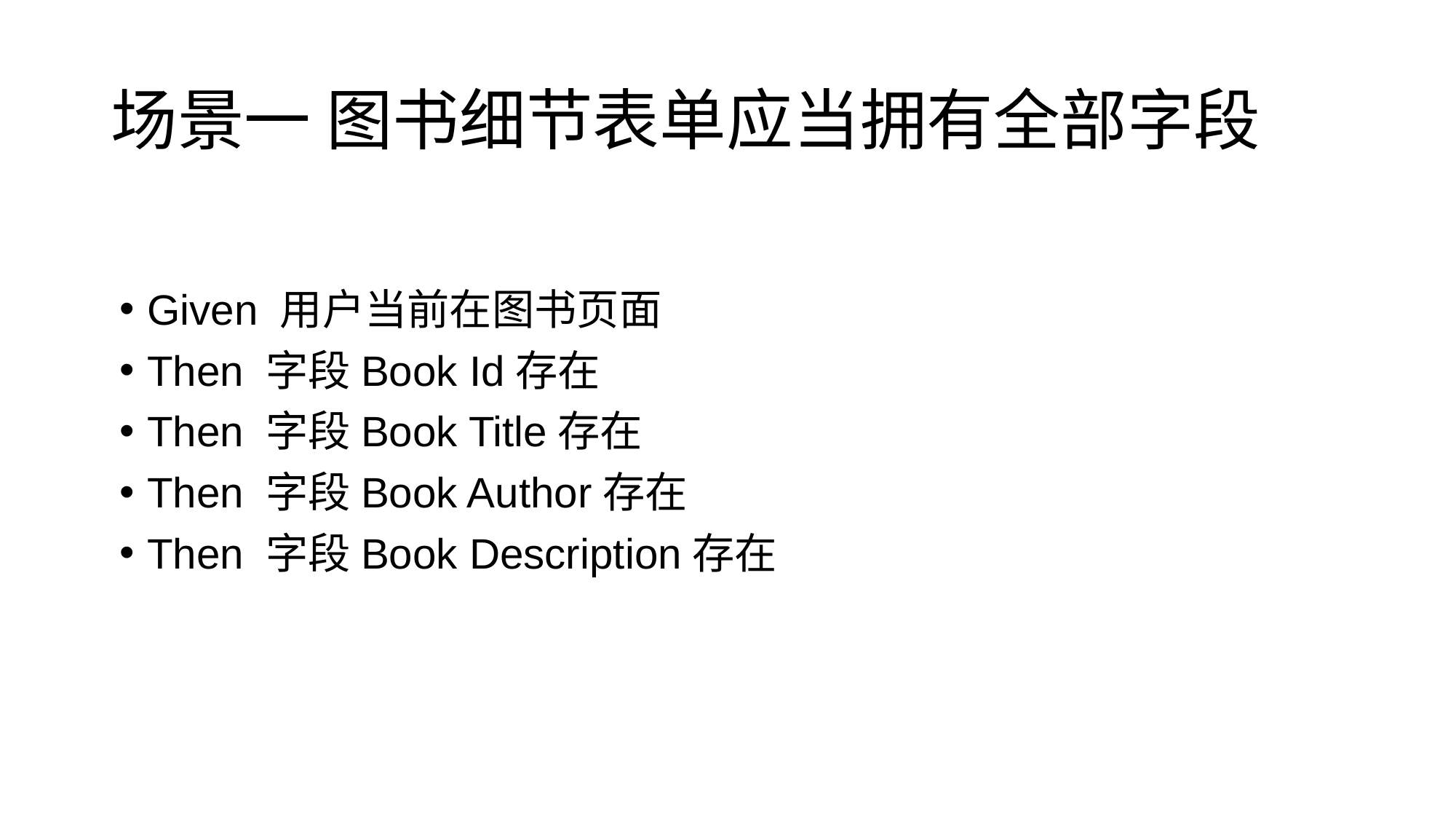

# 场景一 图书细节表单应当拥有全部字段
Given 用户当前在图书页面
Then 字段Book Id存在
Then 字段Book Title存在
Then 字段Book Author存在
Then 字段Book Description存在